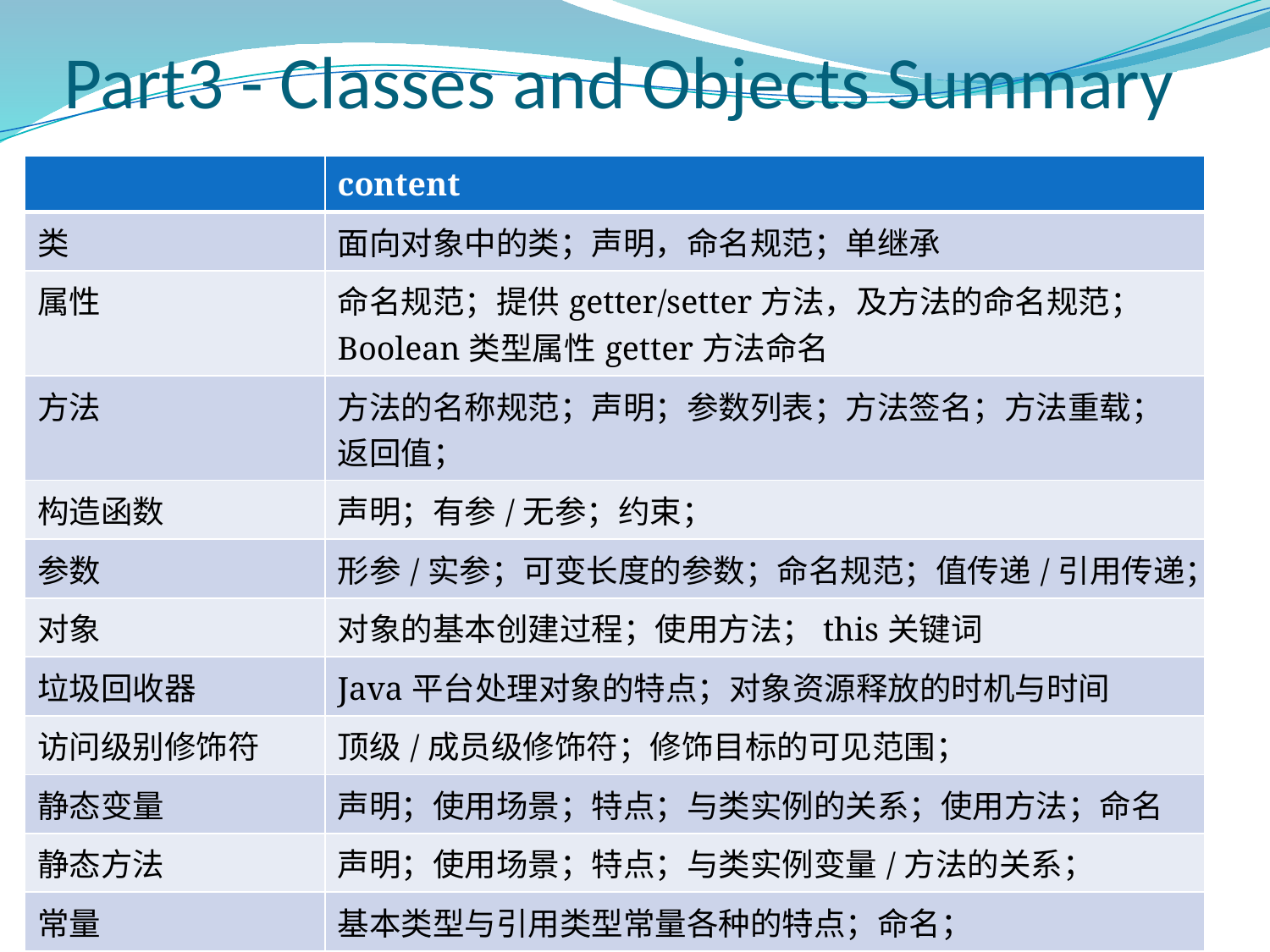

# Part3 - Classes and Objects Summary
|  | content |
| --- | --- |
| 类 | 面向对象中的类；声明，命名规范；单继承 |
| 属性 | 命名规范；提供getter/setter方法，及方法的命名规范；Boolean类型属性getter方法命名 |
| 方法 | 方法的名称规范；声明；参数列表；方法签名；方法重载；返回值； |
| 构造函数 | 声明；有参/无参；约束； |
| 参数 | 形参/实参；可变长度的参数；命名规范；值传递/引用传递； |
| 对象 | 对象的基本创建过程；使用方法；this关键词 |
| 垃圾回收器 | Java平台处理对象的特点；对象资源释放的时机与时间 |
| 访问级别修饰符 | 顶级/成员级修饰符；修饰目标的可见范围； |
| 静态变量 | 声明；使用场景；特点；与类实例的关系；使用方法；命名 |
| 静态方法 | 声明；使用场景；特点；与类实例变量/方法的关系； |
| 常量 | 基本类型与引用类型常量各种的特点；命名； |
54